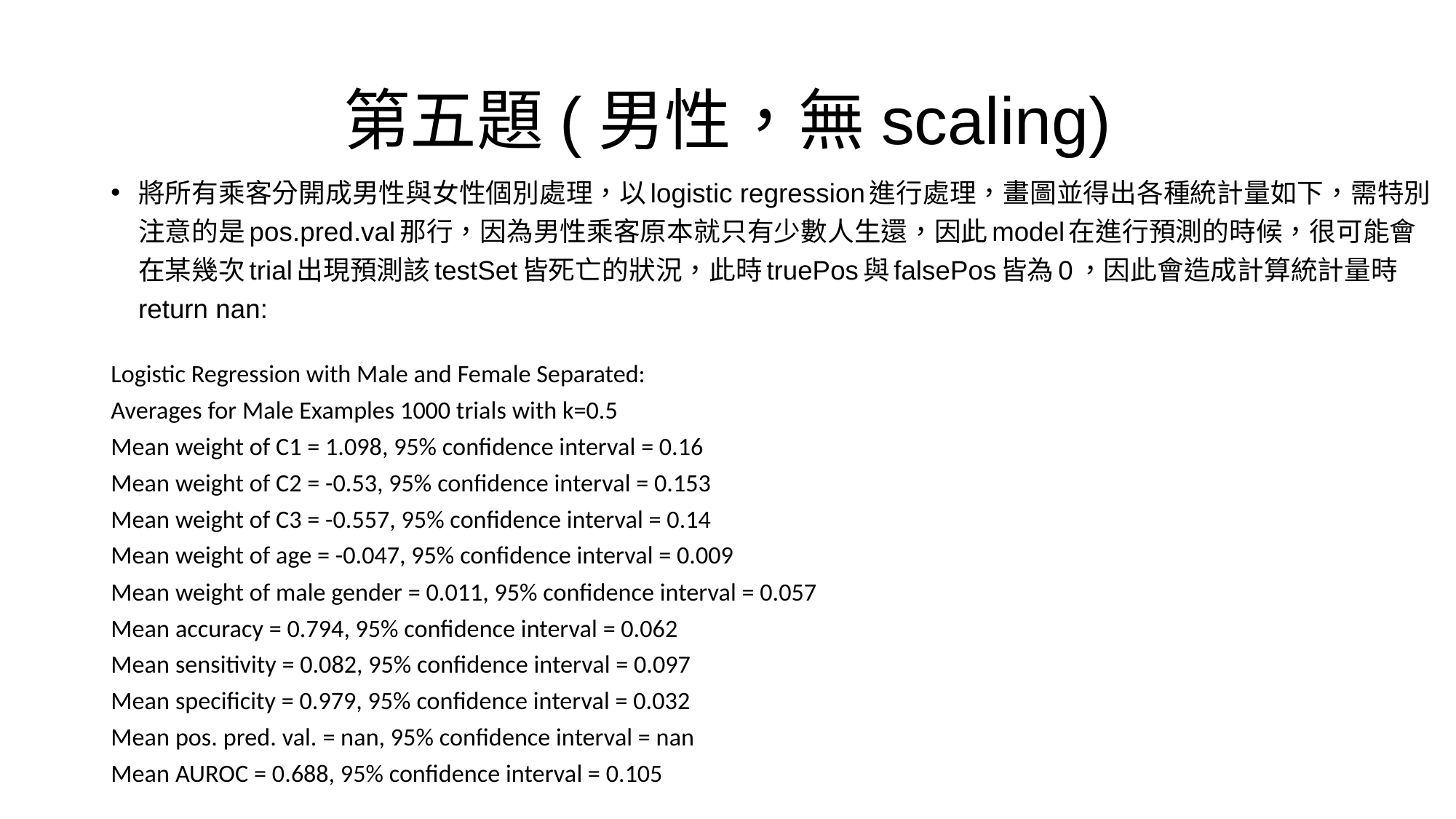

# 第五題(男性，無scaling)
將所有乘客分開成男性與女性個別處理，以logistic regression進行處理，畫圖並得出各種統計量如下，需特別注意的是pos.pred.val那行，因為男性乘客原本就只有少數人生還，因此model在進行預測的時候，很可能會在某幾次trial出現預測該testSet皆死亡的狀況，此時truePos與falsePos皆為0，因此會造成計算統計量時return nan:

Logistic Regression with Male and Female Separated:
Averages for Male Examples 1000 trials with k=0.5
Mean weight of C1 = 1.098, 95% confidence interval = 0.16
Mean weight of C2 = -0.53, 95% confidence interval = 0.153
Mean weight of C3 = -0.557, 95% confidence interval = 0.14
Mean weight of age = -0.047, 95% confidence interval = 0.009
Mean weight of male gender = 0.011, 95% confidence interval = 0.057
Mean accuracy = 0.794, 95% confidence interval = 0.062
Mean sensitivity = 0.082, 95% confidence interval = 0.097
Mean specificity = 0.979, 95% confidence interval = 0.032
Mean pos. pred. val. = nan, 95% confidence interval = nan
Mean AUROC = 0.688, 95% confidence interval = 0.105